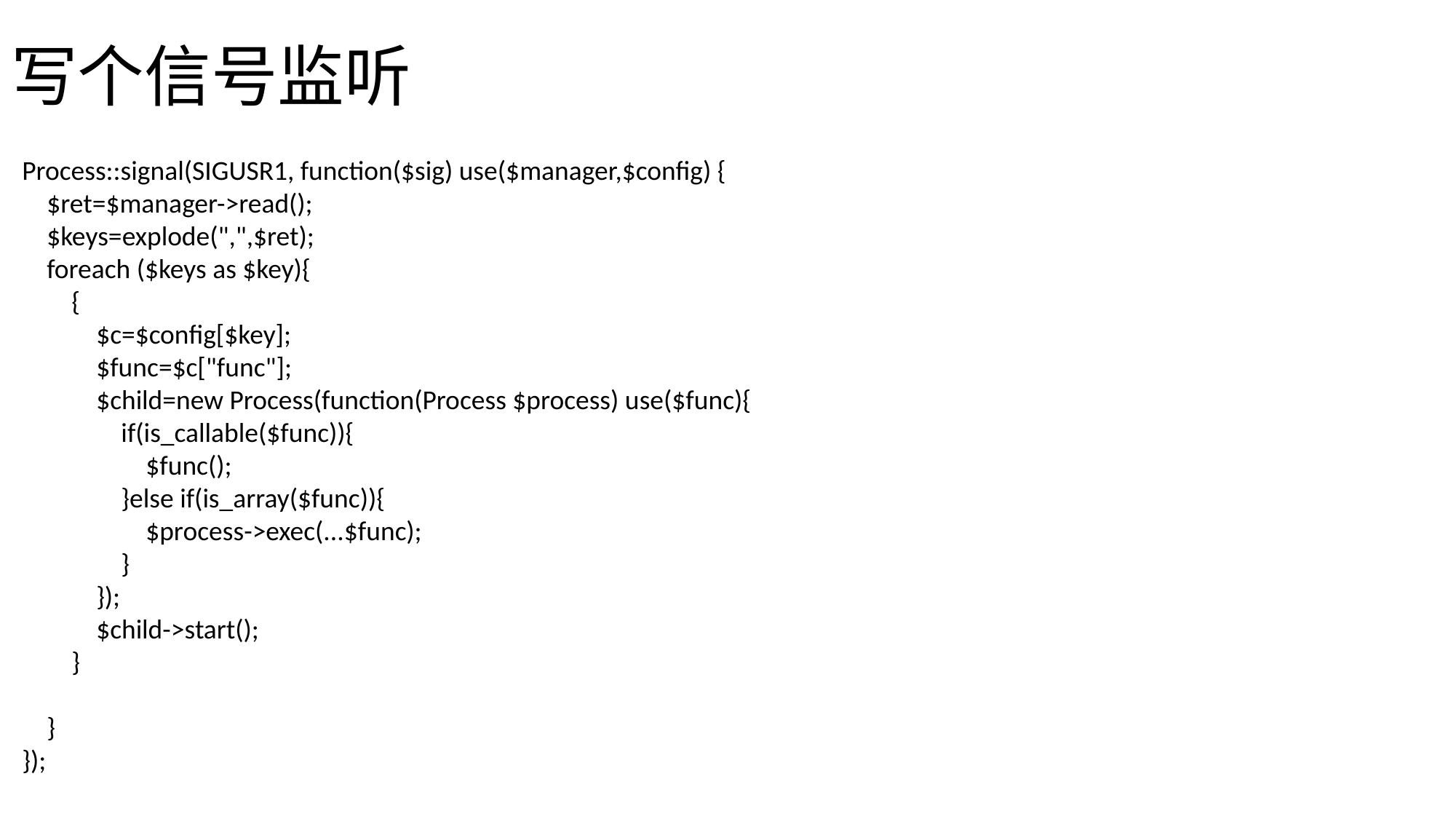

# 写个信号监听
Process::signal(SIGUSR1, function($sig) use($manager,$config) {
    $ret=$manager->read();
    $keys=explode(",",$ret);
    foreach ($keys as $key){
        {
            $c=$config[$key];
            $func=$c["func"];
            $child=new Process(function(Process $process) use($func){
                if(is_callable($func)){
                    $func();
                }else if(is_array($func)){
                    $process->exec(...$func);
                }
            });
            $child->start();
        }

    }
});